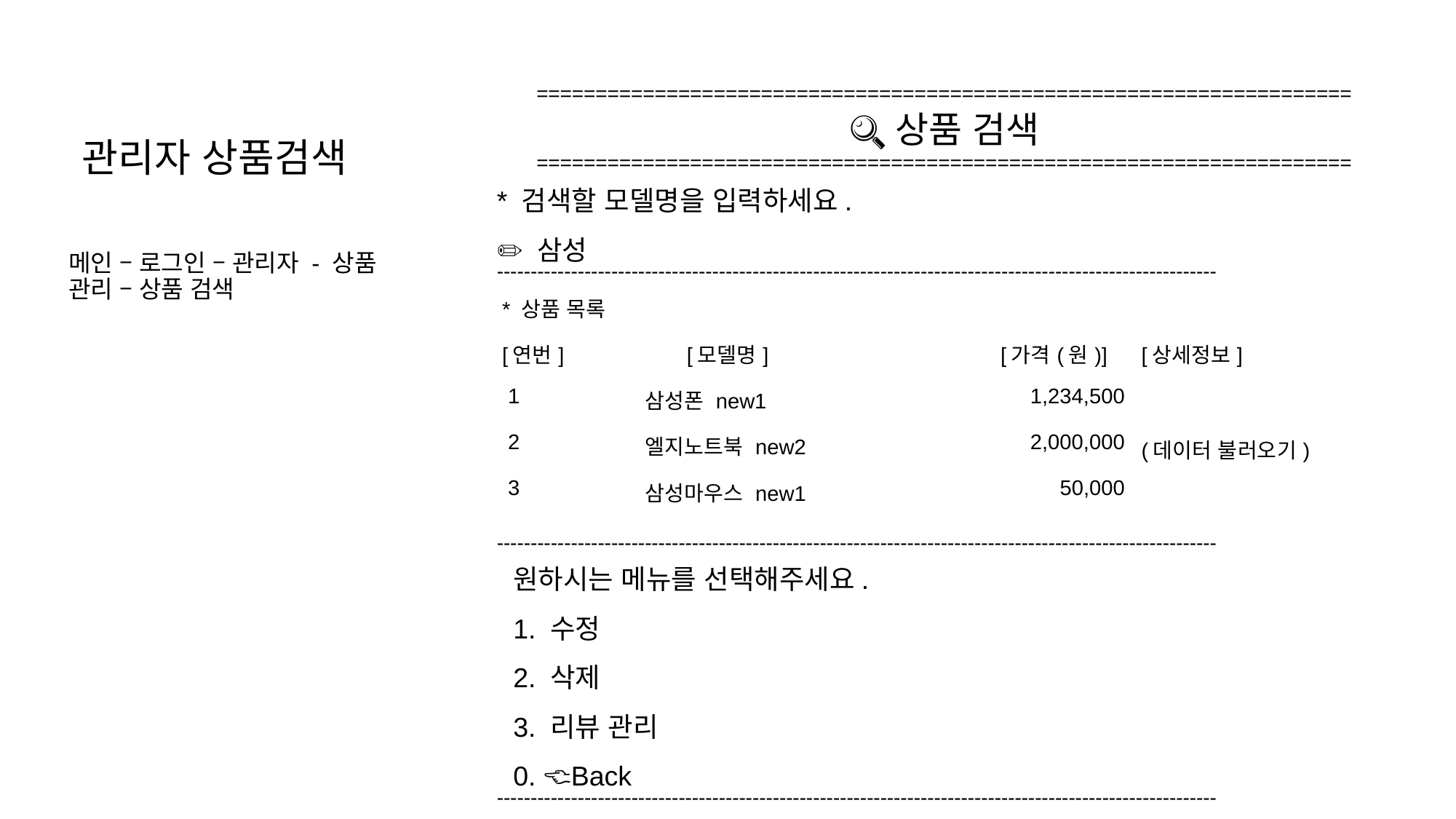

=====================================================================
🔍상품 검색
=====================================================================
관리자 상품검색
* 검색할 모델명을 입력하세요.
✏ 삼성
메인 – 로그인 – 관리자 - 상품 관리 – 상품 검색
-----------------------------------------------------------------------------------------------------------
| \* 상품 목록 |  |  |  |
| --- | --- | --- | --- |
| [연번] | [모델명] | [가격(원)] | [상세정보] |
| 1 | 삼성폰 new1 | 1,234,500 | (데이터 불러오기) |
| 2 | 엘지노트북 new2 | 2,000,000 |  |
| 3 | 삼성마우스 new1 | 50,000 |  |
-----------------------------------------------------------------------------------------------------------
원하시는 메뉴를 선택해주세요.
1. 수정
2. 삭제
3. 리뷰 관리
0. 👈Back
-----------------------------------------------------------------------------------------------------------